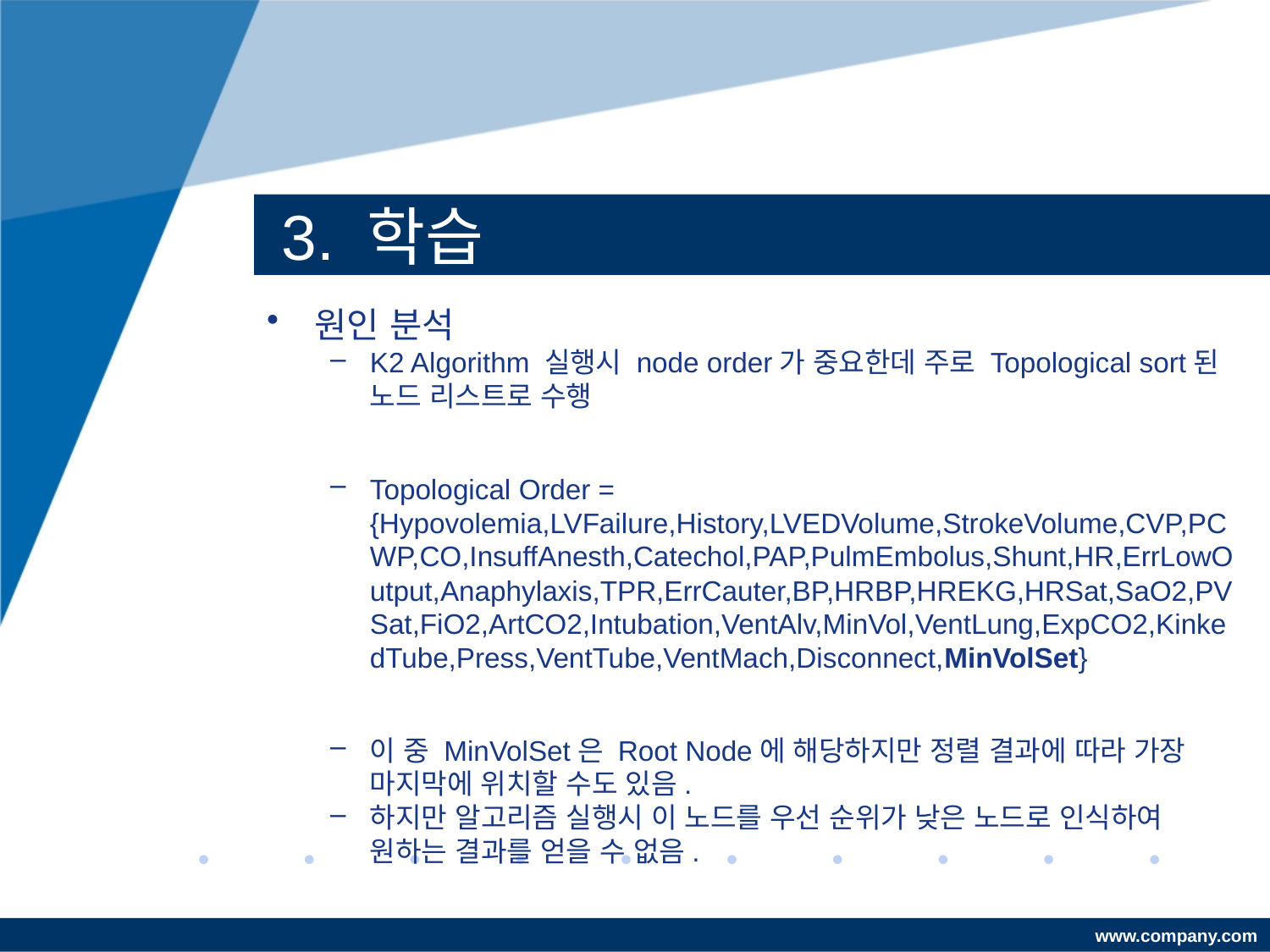

# 3. 학습
원인 분석
K2 Algorithm 실행시 node order가 중요한데 주로 Topological sort된 노드 리스트로 수행

Topological Order = {Hypovolemia,LVFailure,History,LVEDVolume,StrokeVolume,CVP,PCWP,CO,InsuffAnesth,Catechol,PAP,PulmEmbolus,Shunt,HR,ErrLowOutput,Anaphylaxis,TPR,ErrCauter,BP,HRBP,HREKG,HRSat,SaO2,PVSat,FiO2,ArtCO2,Intubation,VentAlv,MinVol,VentLung,ExpCO2,KinkedTube,Press,VentTube,VentMach,Disconnect,MinVolSet}

이 중 MinVolSet은 Root Node에 해당하지만 정렬 결과에 따라 가장 마지막에 위치할 수도 있음.
하지만 알고리즘 실행시 이 노드를 우선 순위가 낮은 노드로 인식하여 원하는 결과를 얻을 수 없음.